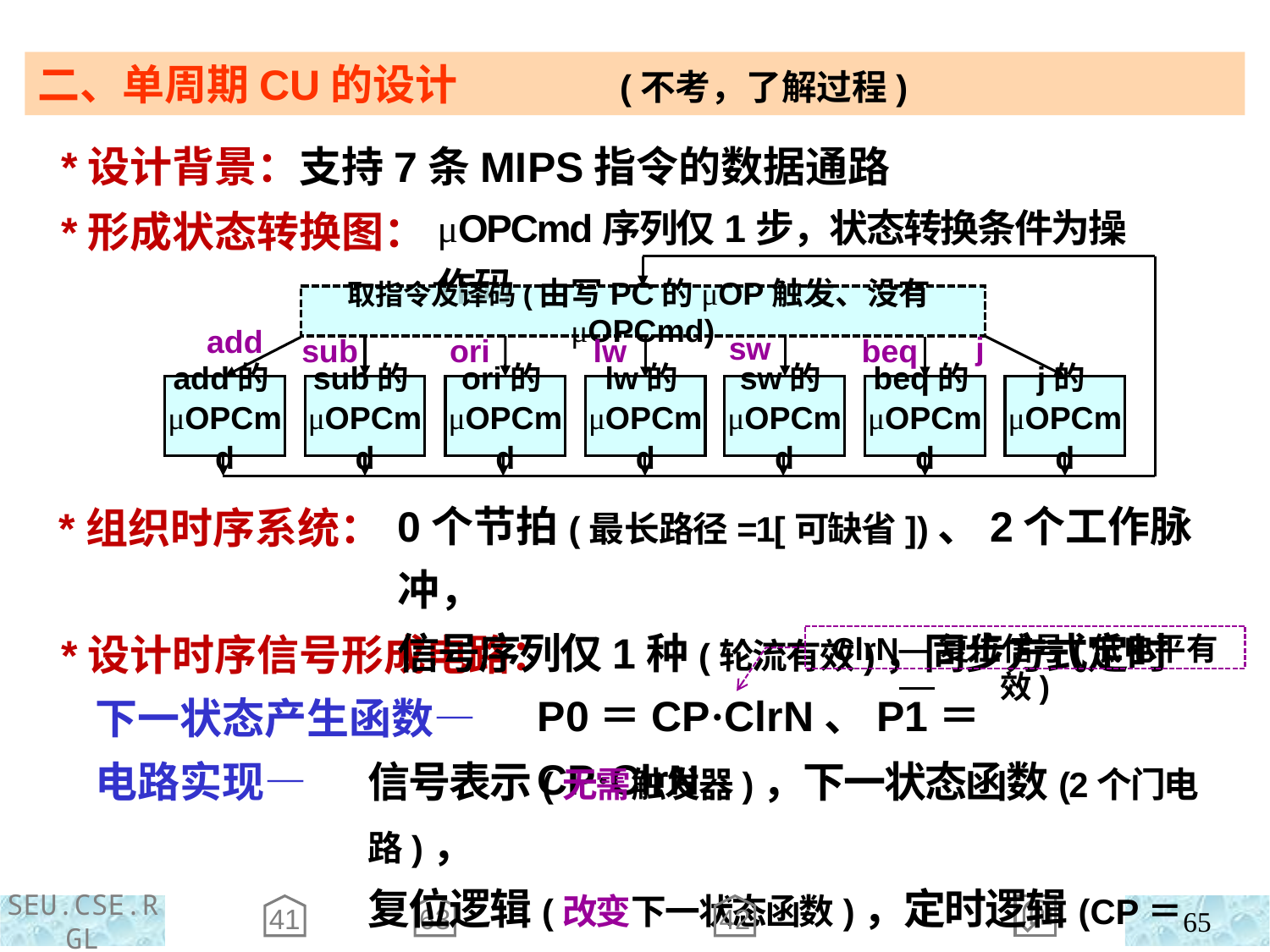

二、单周期CU的设计                (不考，了解过程)
  *设计背景：支持7条MIPS指令的数据通路
  *形成状态转换图：

  *组织时序系统：

  *设计时序信号形成电路：
     下一状态产生函数—
     电路实现—
μOPCmd序列仅1步，状态转换条件为操作码
取指令及译码(由写PC的μOP触发、没有μOPCmd)
add
sw
j
sub
ori
lw
beq
add的μOPCmd
sub的μOPCmd
ori的μOPCmd
lw的μOPCmd
sw的μOPCmd
beq的μOPCmd
j的μOPCmd
0个节拍(最长路径=1[可缺省])、2个工作脉冲，
信号序列仅1种(轮流有效)，同步方式定时
ClrN—复位信号(低电平有效)
P0＝CP·ClrN、P1＝CP·ClrN
信号表示(无需触发器)，下一状态函数(2个门电路)，
复位逻辑(改变下一状态函数)，定时逻辑(CP＝CLK)

41
63
42
65